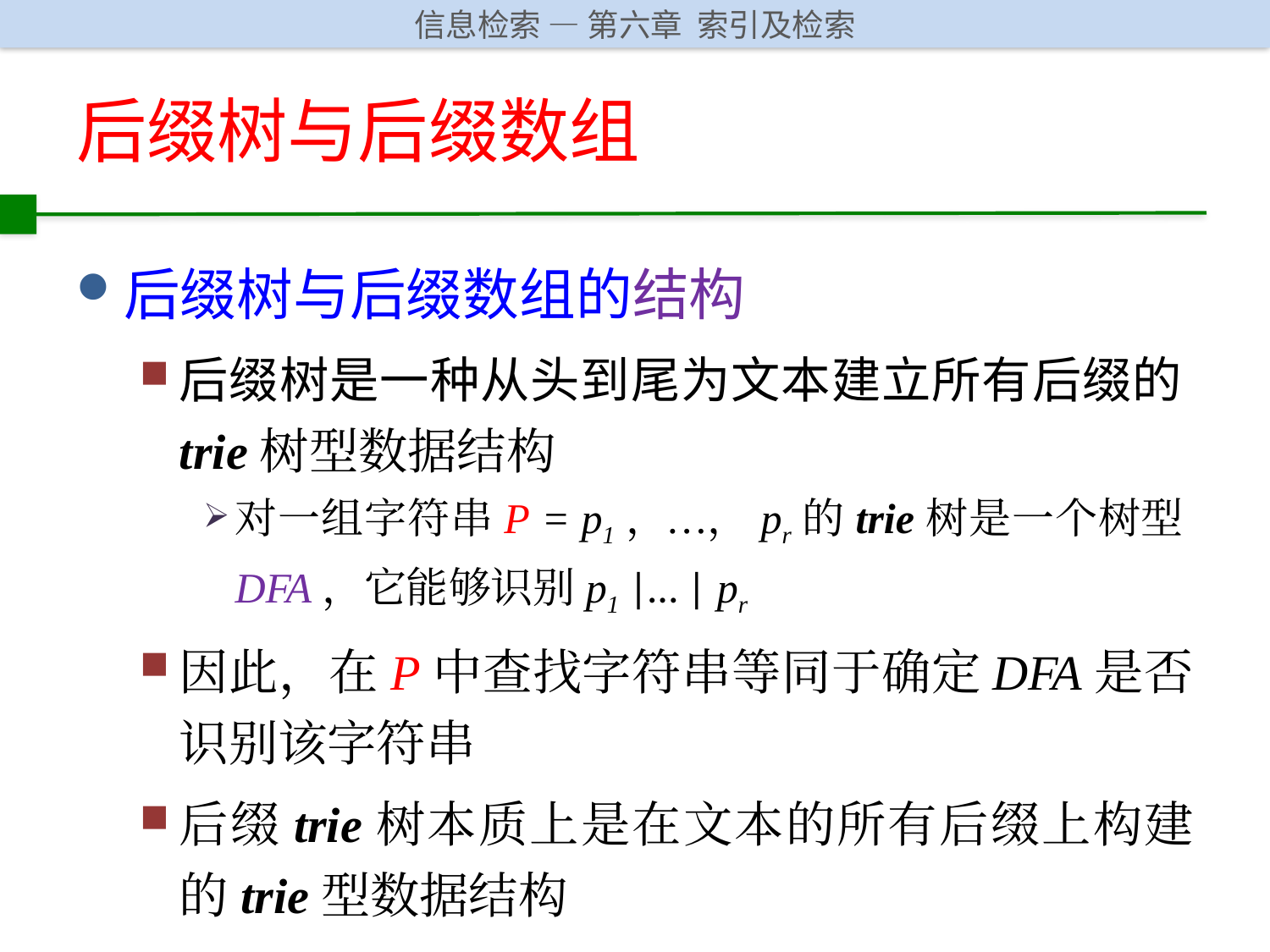

# 后缀树与后缀数组
后缀树与后缀数组的结构
后缀树是一种从头到尾为文本建立所有后缀的trie树型数据结构
对一组字符串P = p1，…，pr的trie树是一个树型DFA，它能够识别p1 |… | pr
因此，在P中查找字符串等同于确定DFA是否识别该字符串
后缀trie树本质上是在文本的所有后缀上构建的trie型数据结构